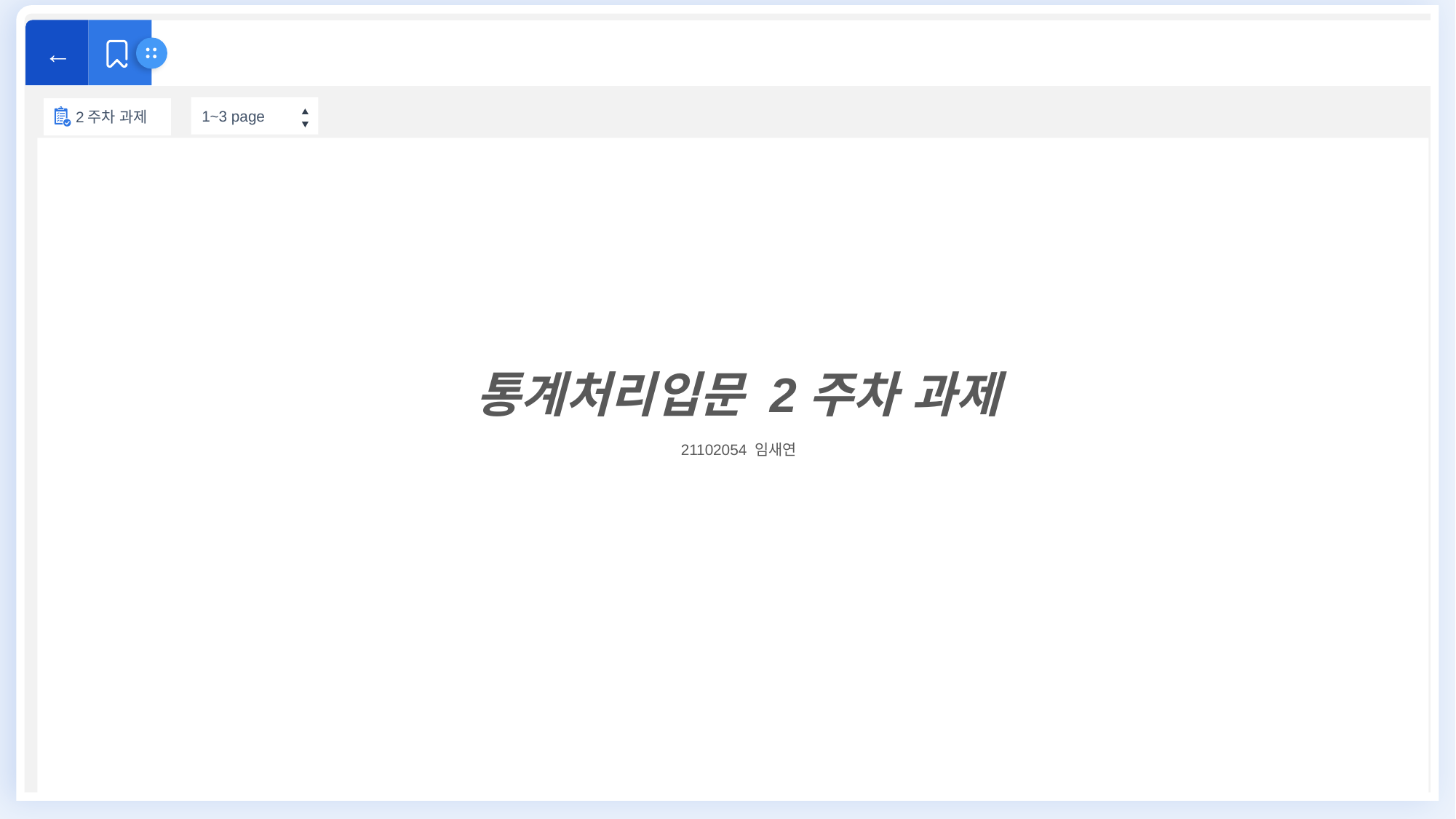

←

1~3 page
2주차 과제

통계처리입문 2주차 과제

21102054 임새연